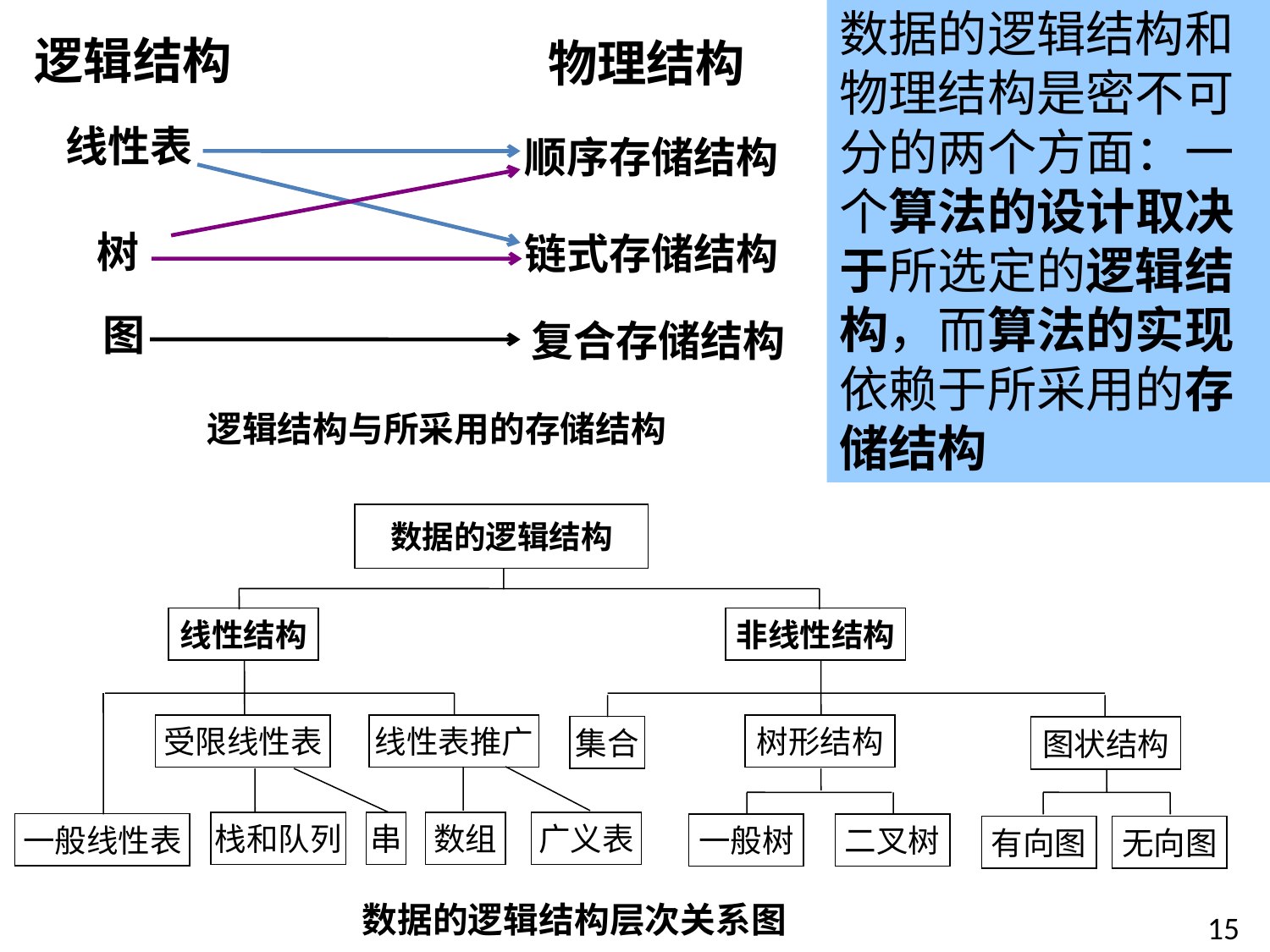

数据的逻辑结构和物理结构是密不可分的两个方面：一个算法的设计取决于所选定的逻辑结构，而算法的实现依赖于所采用的存储结构
逻辑结构
物理结构
线性表
顺序存储结构

链式存储结构
树

图
复合存储结构

逻辑结构与所采用的存储结构
数据的逻辑结构

线性结构

受限线性表

栈和队列
串
线性表推广

数组
广义表
一般线性表
非线性结构

树形结构

一般树
二叉树
集合
图状结构

有向图
无向图
数据的逻辑结构层次关系图
15